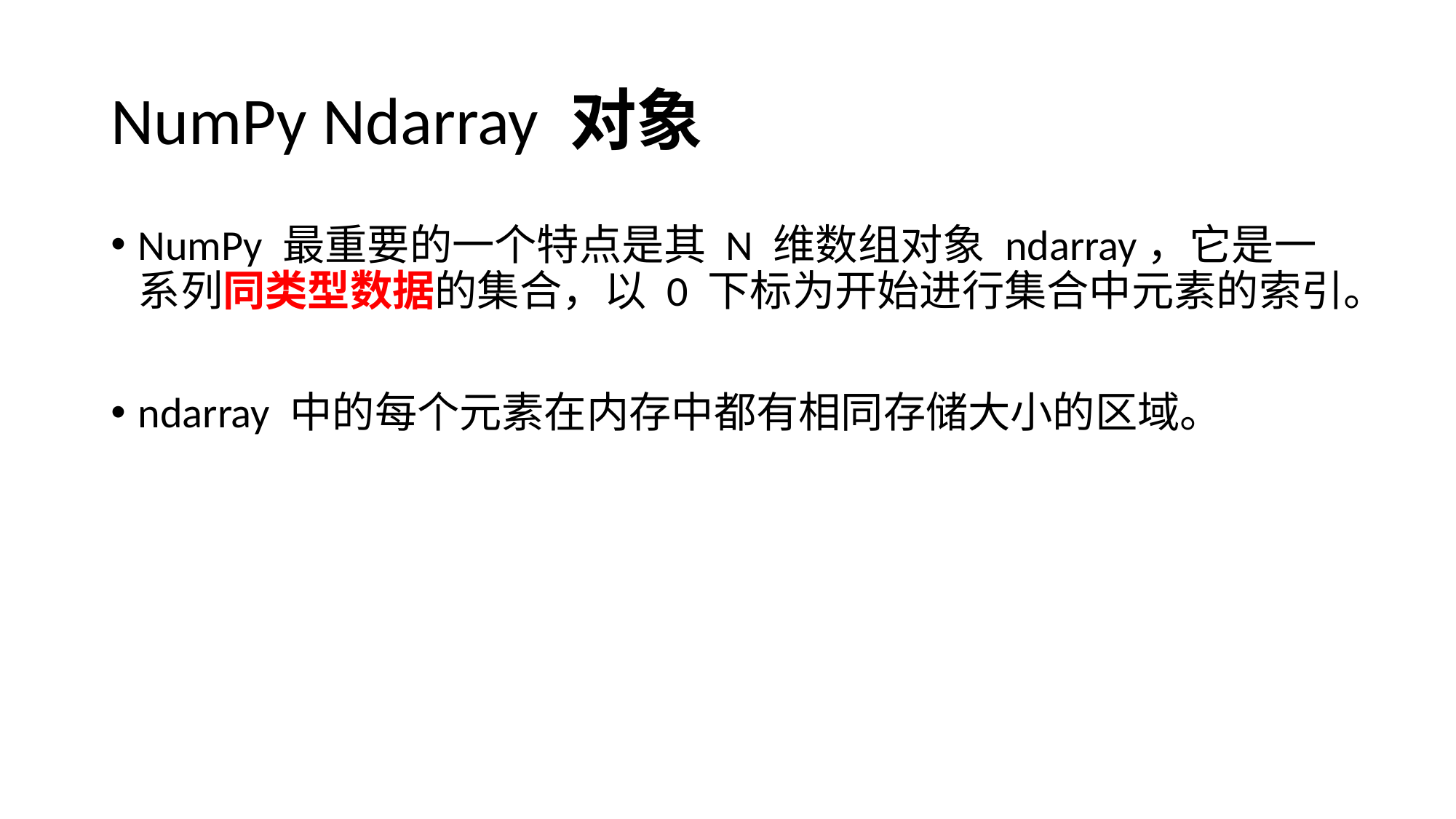

# NumPy Ndarray 对象
NumPy 最重要的一个特点是其 N 维数组对象 ndarray，它是一系列同类型数据的集合，以 0 下标为开始进行集合中元素的索引。

ndarray 中的每个元素在内存中都有相同存储大小的区域。